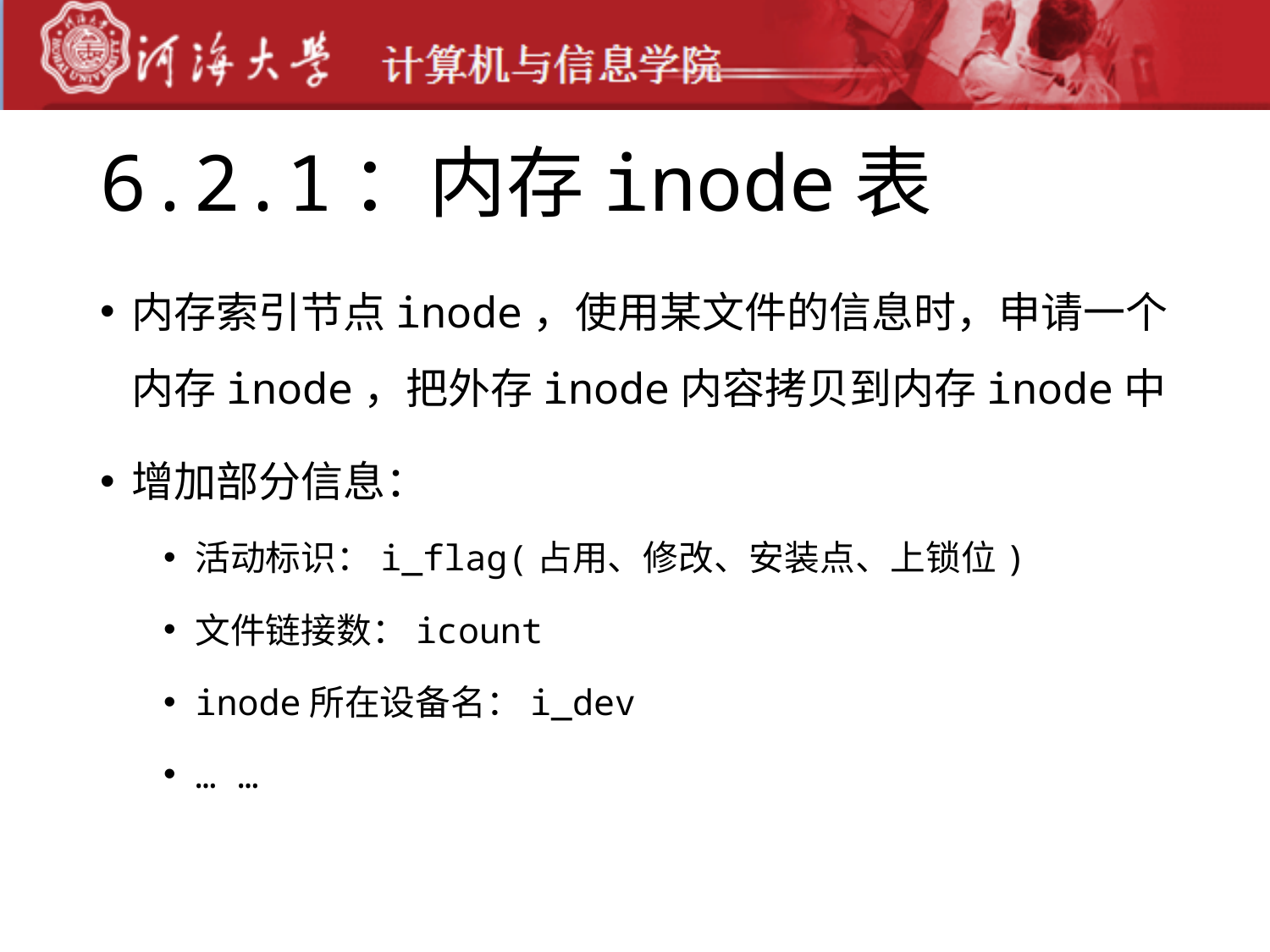

# 6.2.1：内存inode表
内存索引节点inode，使用某文件的信息时，申请一个内存inode，把外存inode内容拷贝到内存inode中
增加部分信息：
活动标识：i_flag(占用、修改、安装点、上锁位)
文件链接数：icount
inode所在设备名：i_dev
… …